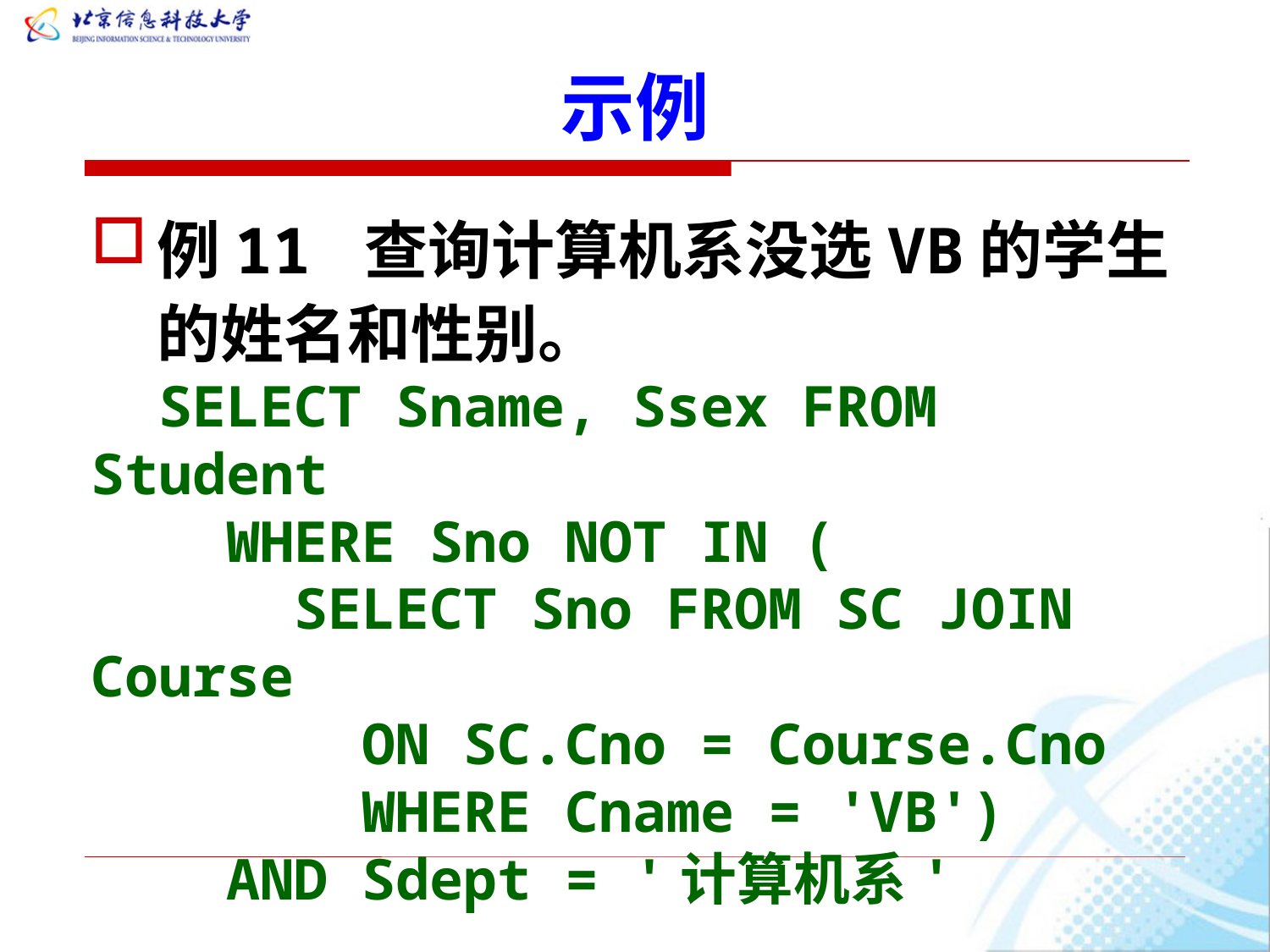

# 示例
例11 查询计算机系没选VB的学生的姓名和性别。
  SELECT Sname, Ssex FROM Student
    WHERE Sno NOT IN (
      SELECT Sno FROM SC JOIN Course
        ON SC.Cno = Course.Cno
        WHERE Cname = 'VB')
    AND Sdept = '计算机系'

132